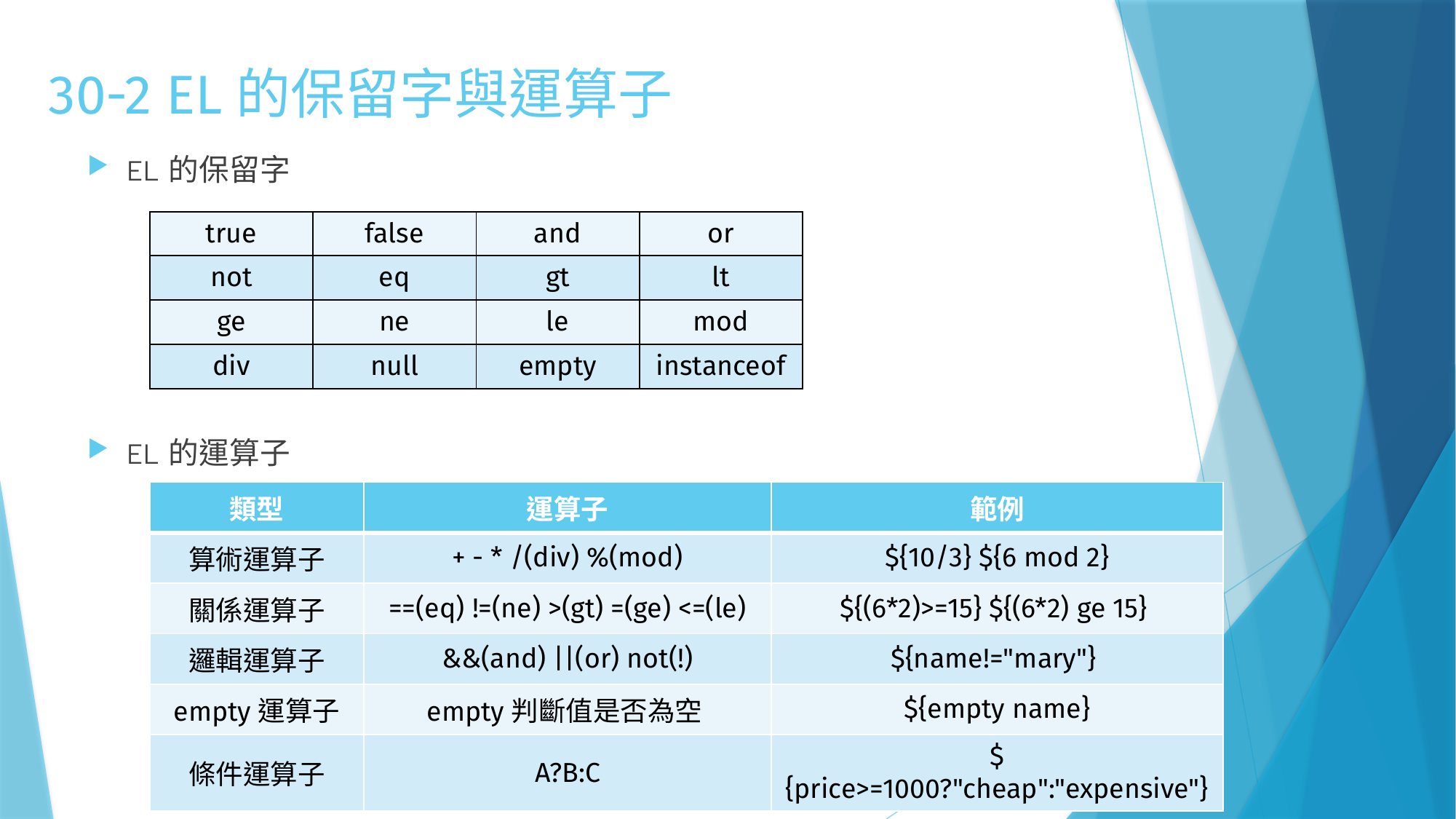

# 30-2 EL的保留字與運算子
EL的保留字

EL的運算子

| true | false | and | or |
| --- | --- | --- | --- |
| not | eq | gt | lt |
| ge | ne | le | mod |
| div | null | empty | instanceof |
| 類型 | 運算子 | 範例 |
| --- | --- | --- |
| 算術運算子 | + - \* /(div) %(mod) | ${10/3} ${6 mod 2} |
| 關係運算子 | ==(eq) !=(ne) >(gt) =(ge) <=(le) | ${(6\*2)>=15} ${(6\*2) ge 15} |
| 邏輯運算子 | &&(and) ||(or) not(!) | ${name!="mary"} |
| empty運算子 | empty判斷值是否為空 | ${empty name} |
| 條件運算子 | A?B:C | ${price>=1000?"cheap":"expensive"} |